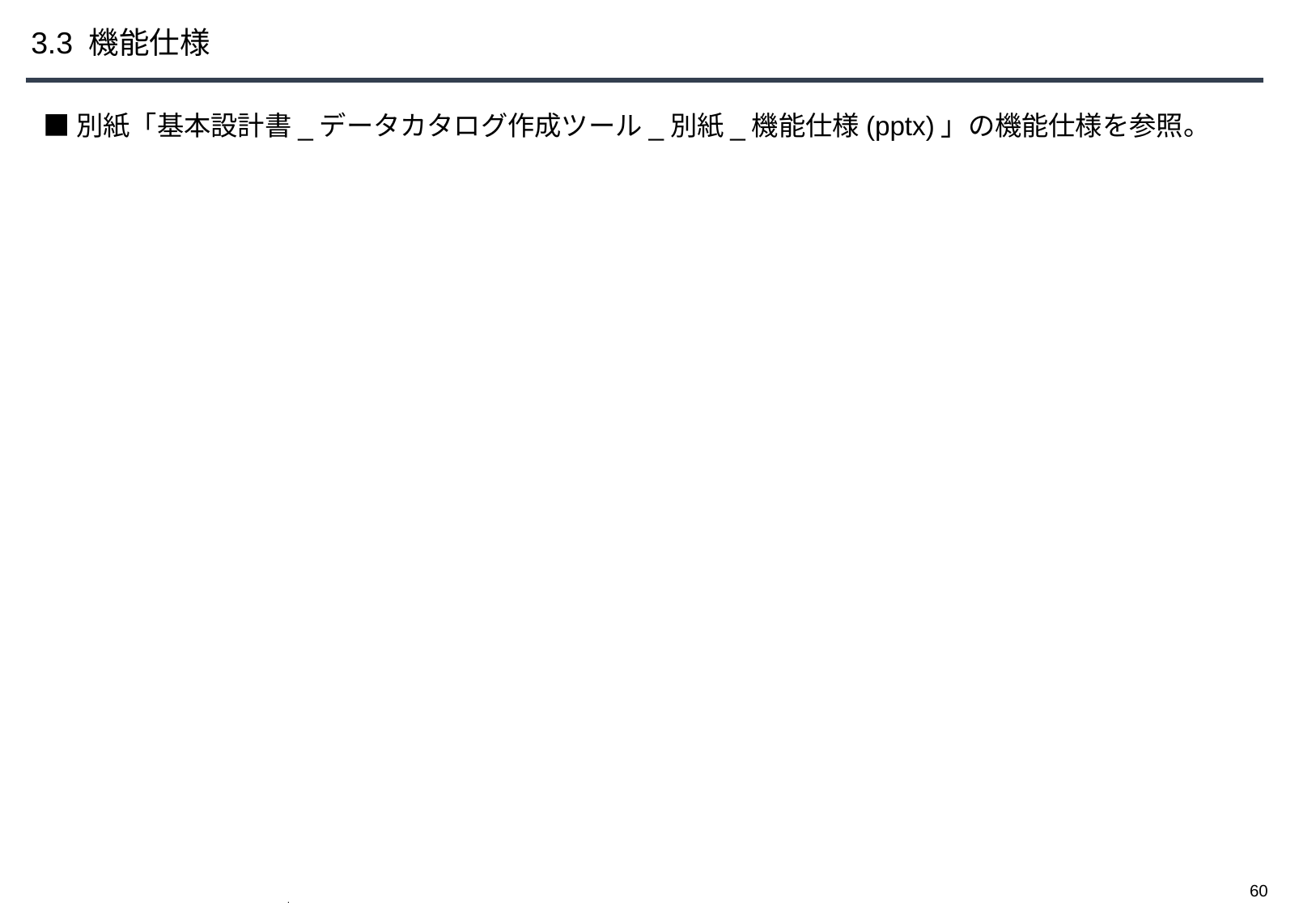

# 3.3 機能仕様
■別紙「基本設計書_データカタログ作成ツール_別紙_機能仕様(pptx)」の機能仕様を参照。